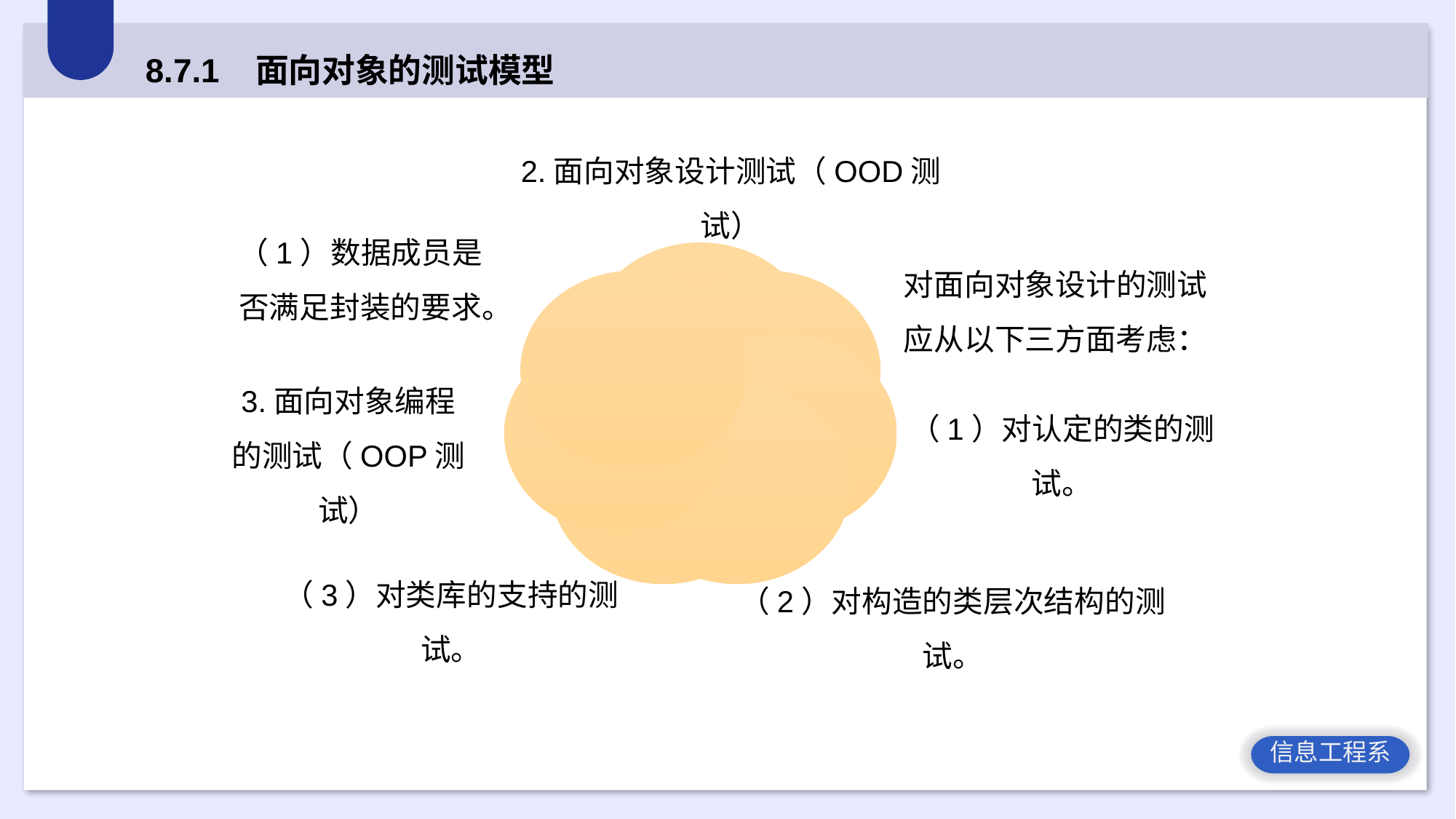

8.7.1   面向对象的测试模型
2.面向对象设计测试（OOD测试）
（1）数据成员是否满足封装的要求。

对面向对象设计的测试应从以下三方面考虑：

3.面向对象编程的测试（OOP测试）

（1）对认定的类的测试。
（3）对类库的支持的测试。
（2）对构造的类层次结构的测试。